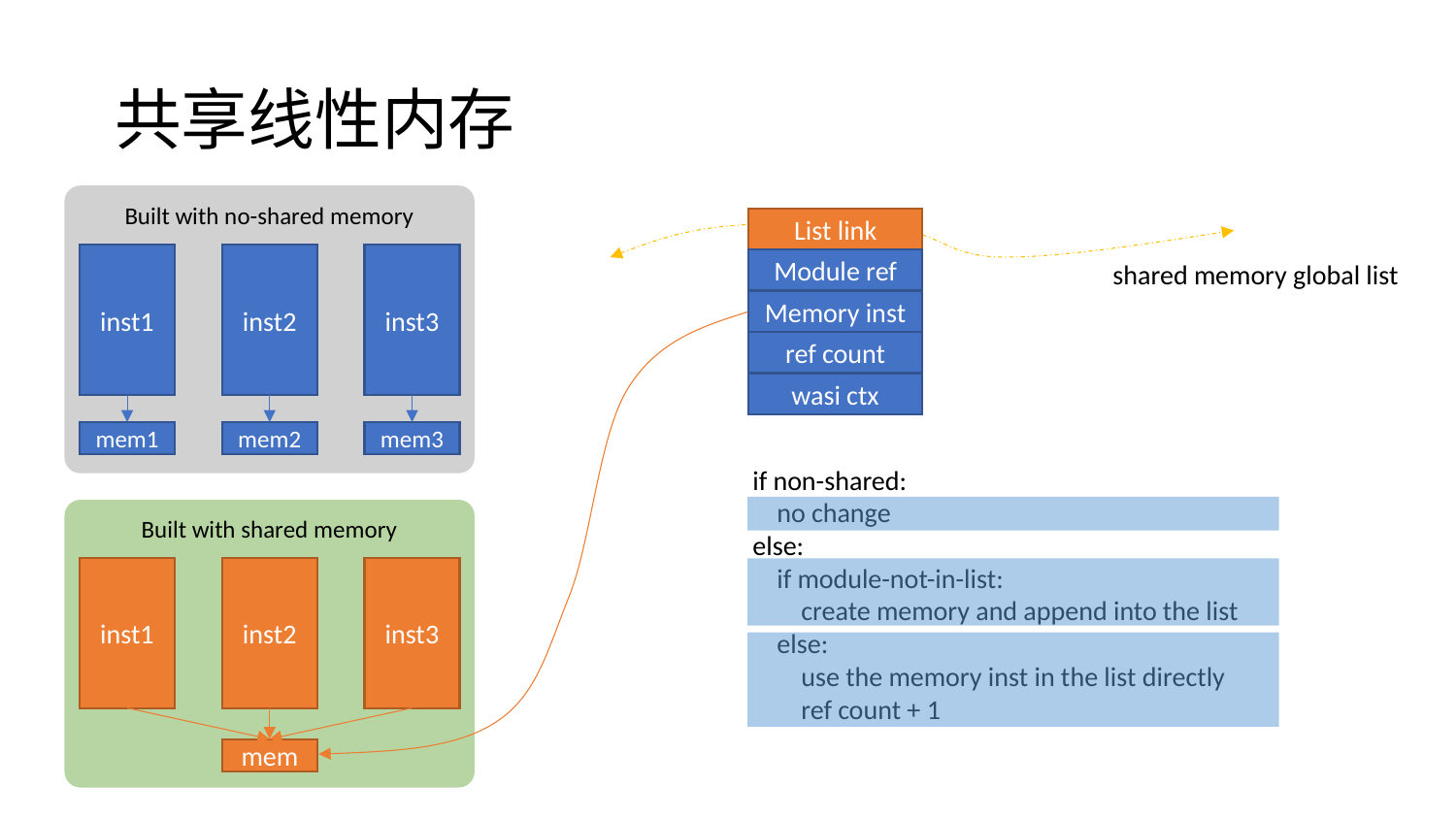

# 共享线性内存

Built with no-shared memory
List link
Module ref
Memory inst
ref count
wasi ctx

inst1
mem1
inst2
mem2
inst3
mem3
shared memory global list

if non-shared:
    no change
else:
    if module-not-in-list:
        create memory and append into the list
    else:
        use the memory inst in the list directly
        ref count + 1

Built with shared memory
inst1
mem
inst2
inst3